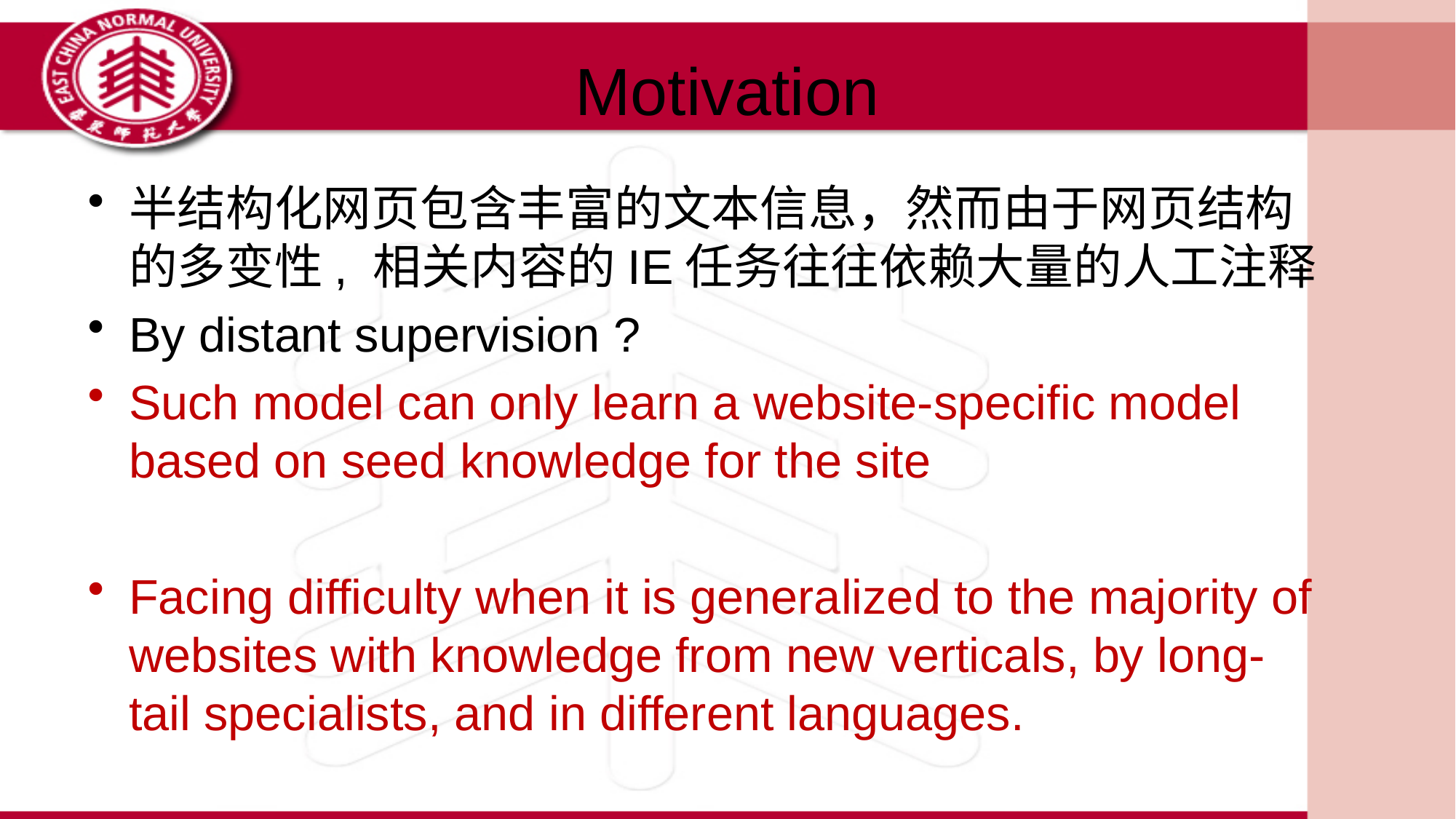

# Motivation
半结构化网页包含丰富的文本信息，然而由于网页结构的多变性, 相关内容的IE任务往往依赖大量的人工注释
By distant supervision ?
Such model can only learn a website-specific model based on seed knowledge for the site

Facing difficulty when it is generalized to the majority of websites with knowledge from new verticals, by long-tail specialists, and in different languages.